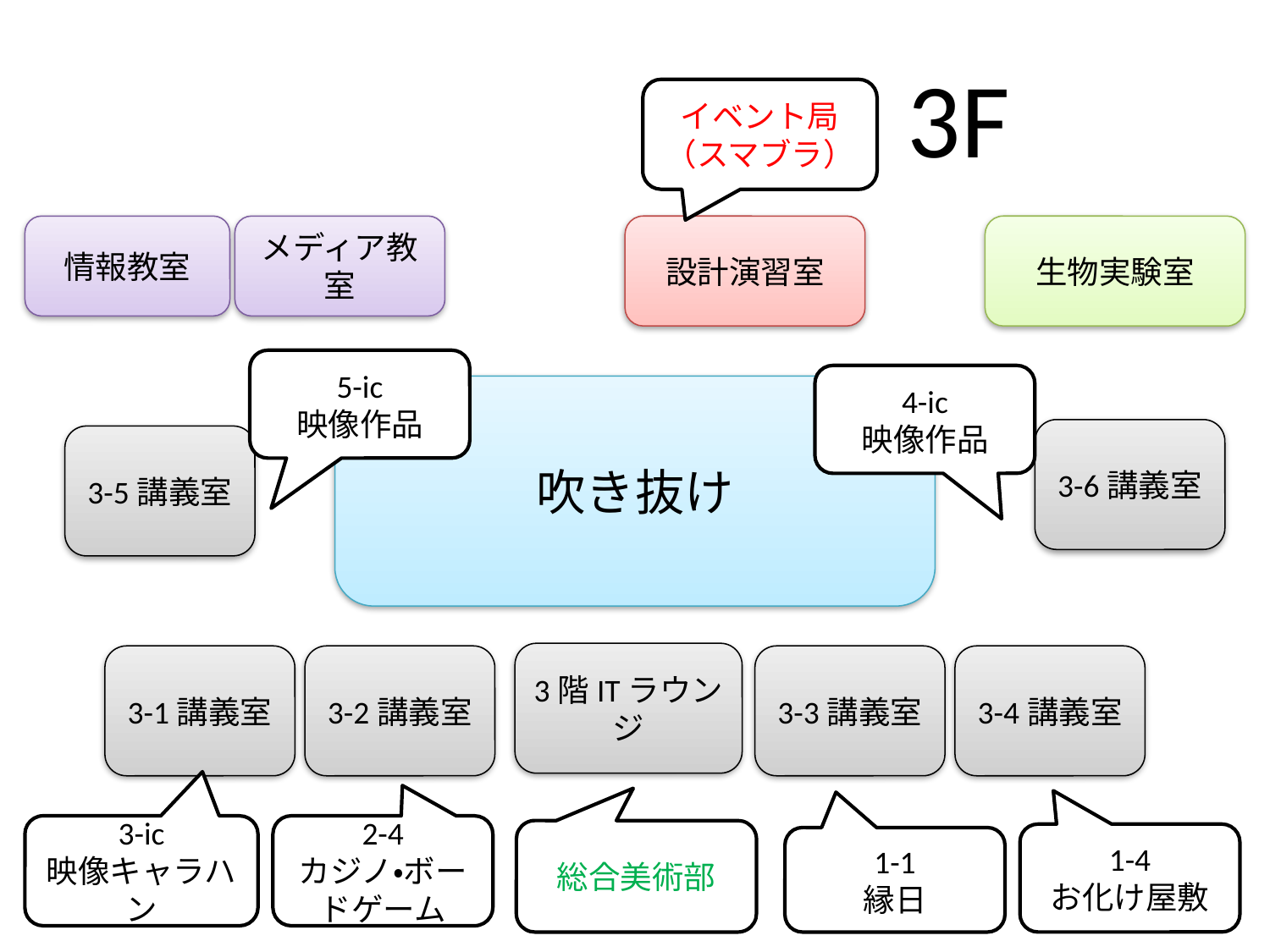

3F
イベント局
（スマブラ）
情報教室
メディア教室
設計演習室
生物実験室
5-ic
映像作品
4-ic
映像作品
吹き抜け
3-6講義室
3-5講義室
3階ITラウンジ
3-1講義室
3-2講義室
3-3講義室
3-4講義室
3-ic
映像キャラハン
2-4
カジノ・ボードゲーム
総合美術部
1-4
お化け屋敷
1-1
縁日